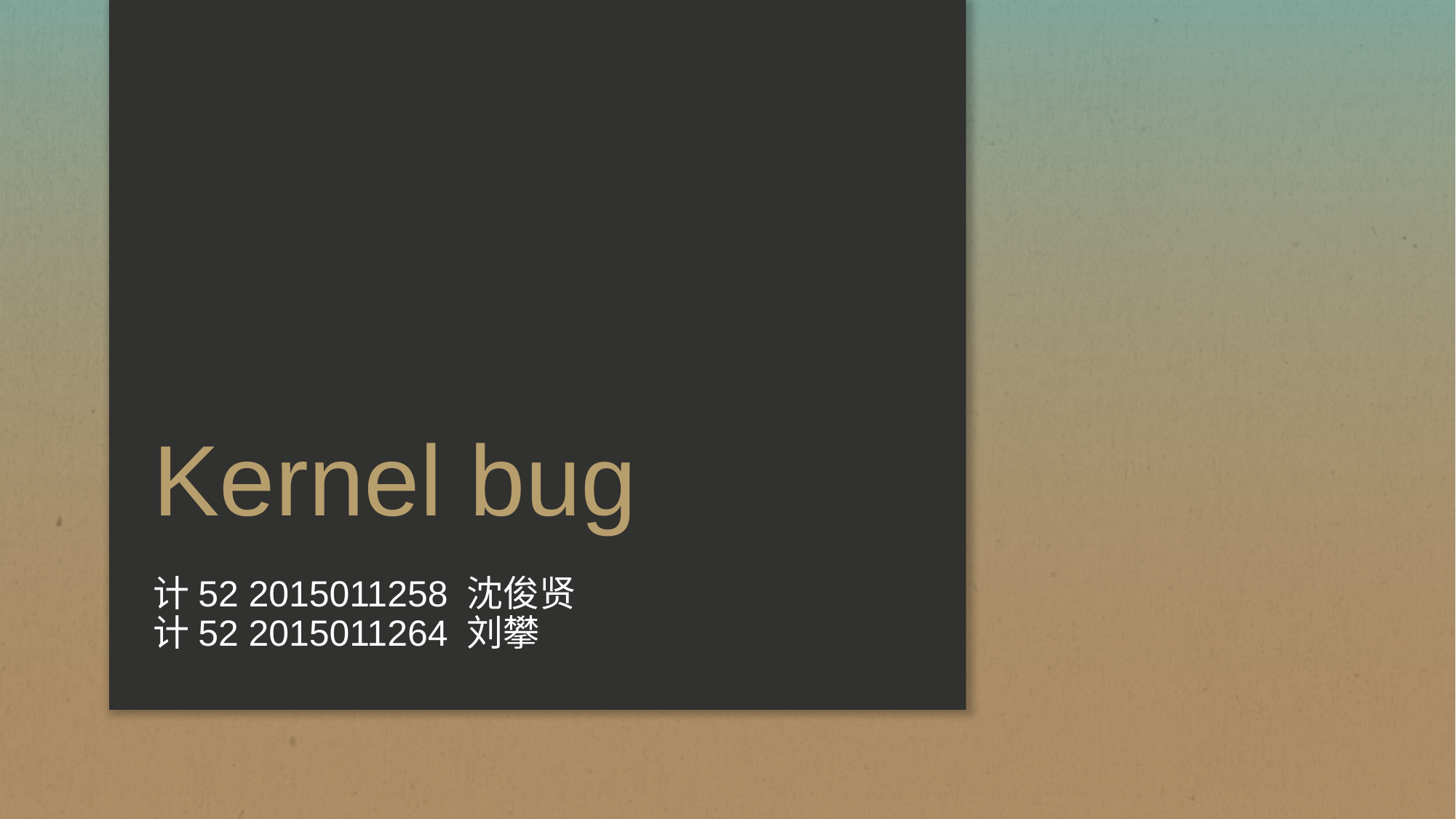

# Kernel bug
计52 2015011258 沈俊贤
计52 2015011264 刘攀